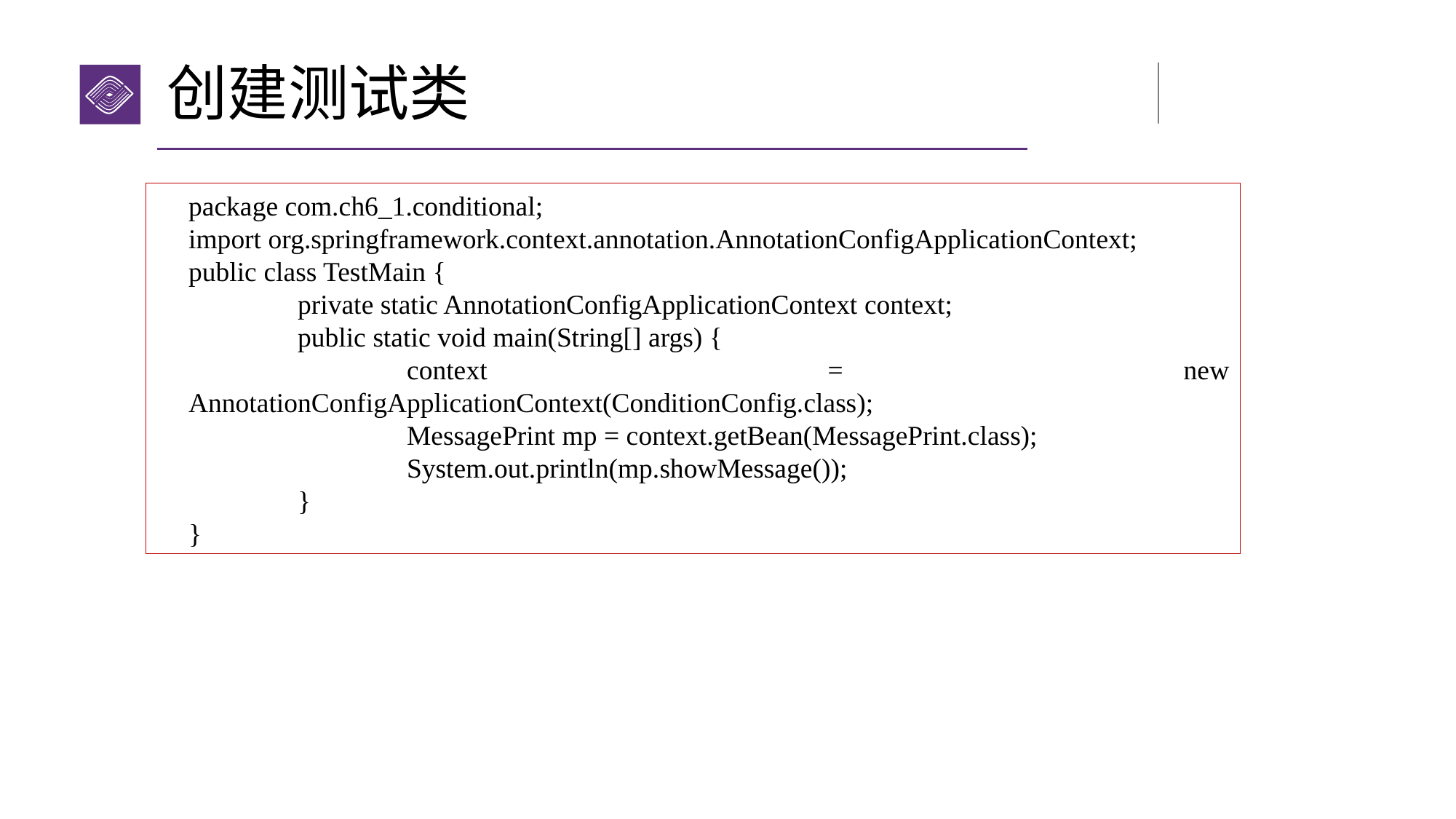

# 创建测试类
package com.ch6_1.conditional;
import org.springframework.context.annotation.AnnotationConfigApplicationContext;
public class TestMain {
	private static AnnotationConfigApplicationContext context;
	public static void main(String[] args) {
		context = new AnnotationConfigApplicationContext(ConditionConfig.class);
		MessagePrint mp = context.getBean(MessagePrint.class);
		System.out.println(mp.showMessage());
	}
}
48